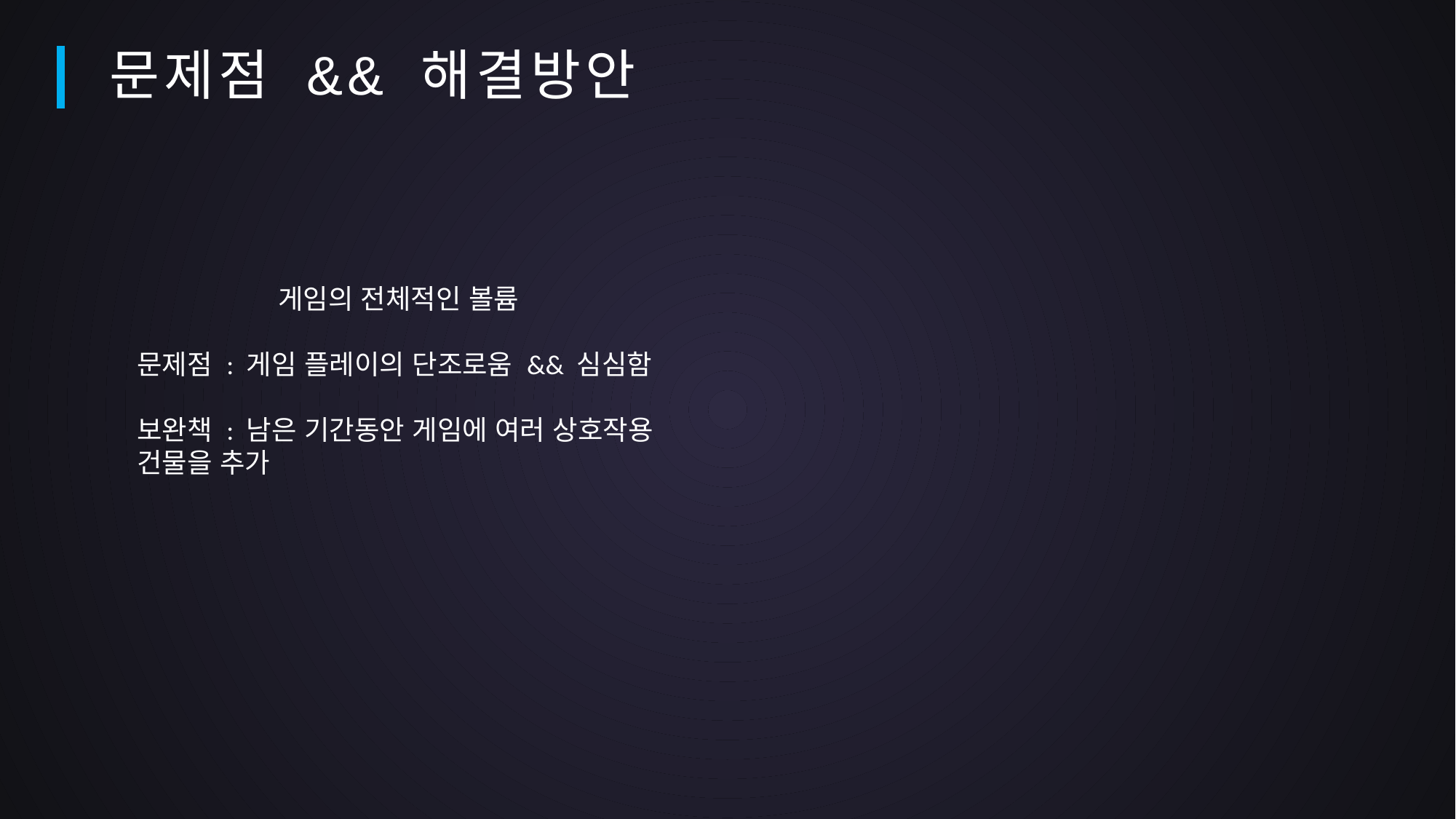

문제점 && 해결방안

게임의 전체적인 볼륨

문제점 : 게임 플레이의 단조로움 && 심심함

보완책 : 남은 기간동안 게임에 여러 상호작용 건물을 추가